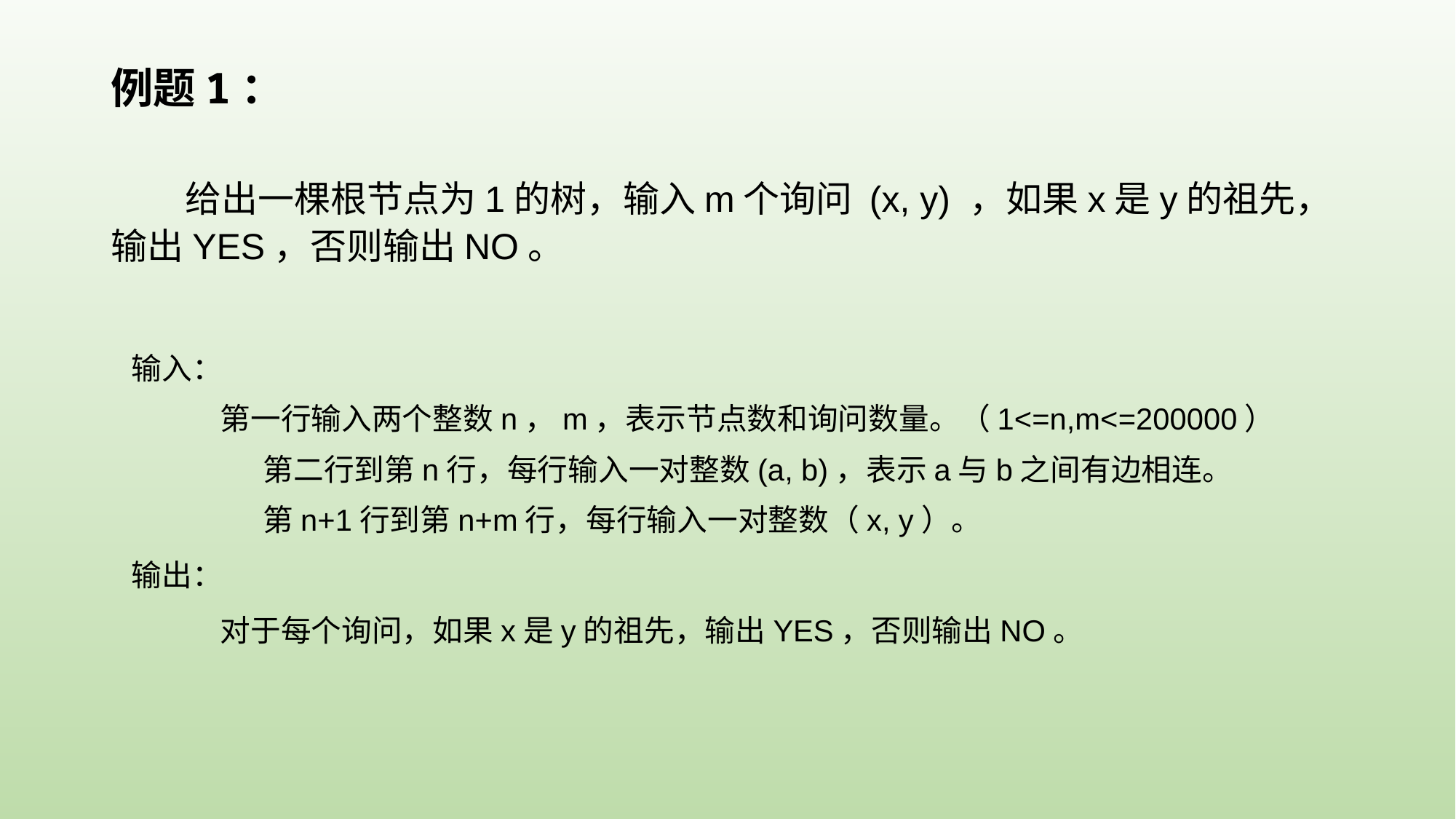

例题1：
        给出一棵根节点为1的树，输入m个询问 (x, y) ，如果x是y的祖先，输出YES，否则输出NO。

  输入：
	第一行输入两个整数n，m，表示节点数和询问数量。（1<=n,m<=200000）
	第二行到第n行，每行输入一对整数(a, b)，表示a与b之间有边相连。
	第n+1行到第n+m行，每行输入一对整数（x, y）。
  输出：
	对于每个询问，如果x是y的祖先，输出YES，否则输出NO。